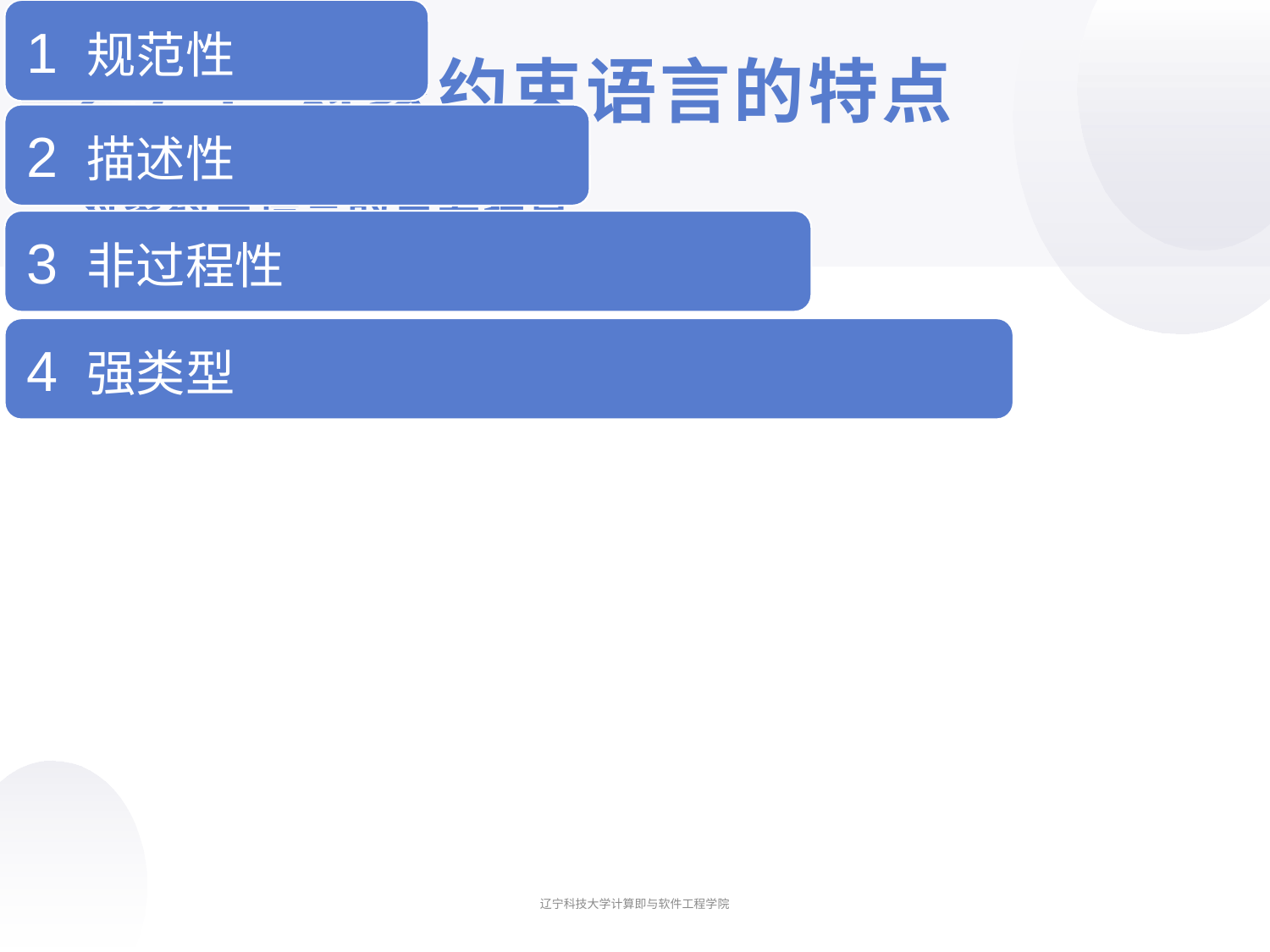

# 2.7.1 对象约束语言的特点
对象约束语言的主要特点
1 规范性
2 描述性
3 非过程性
4 强类型

辽宁科技大学计算即与软件工程学院
110